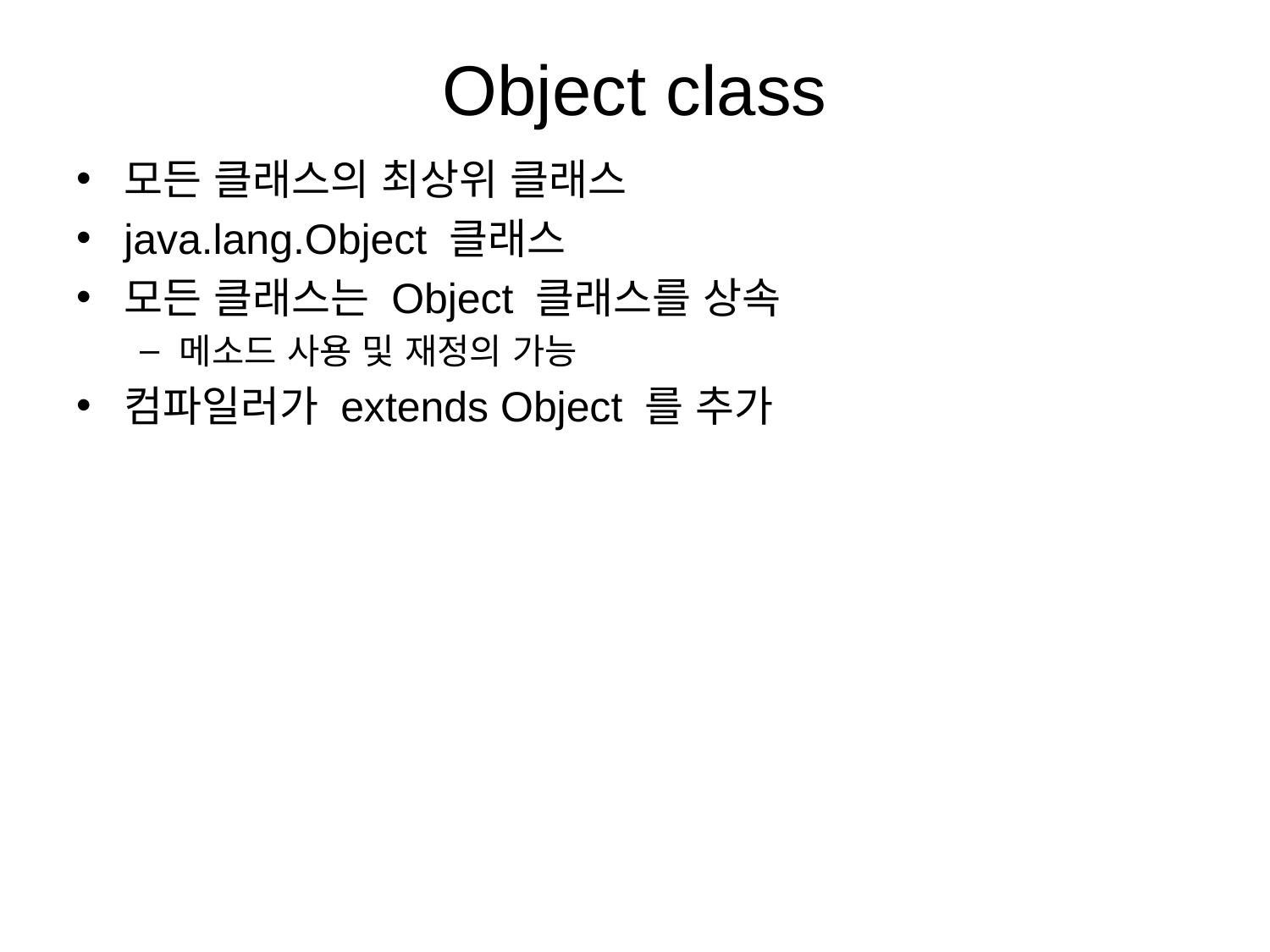

# Object class
모든 클래스의 최상위 클래스
java.lang.Object 클래스
모든 클래스는 Object 클래스를 상속
메소드 사용 및 재정의 가능
컴파일러가 extends Object 를 추가